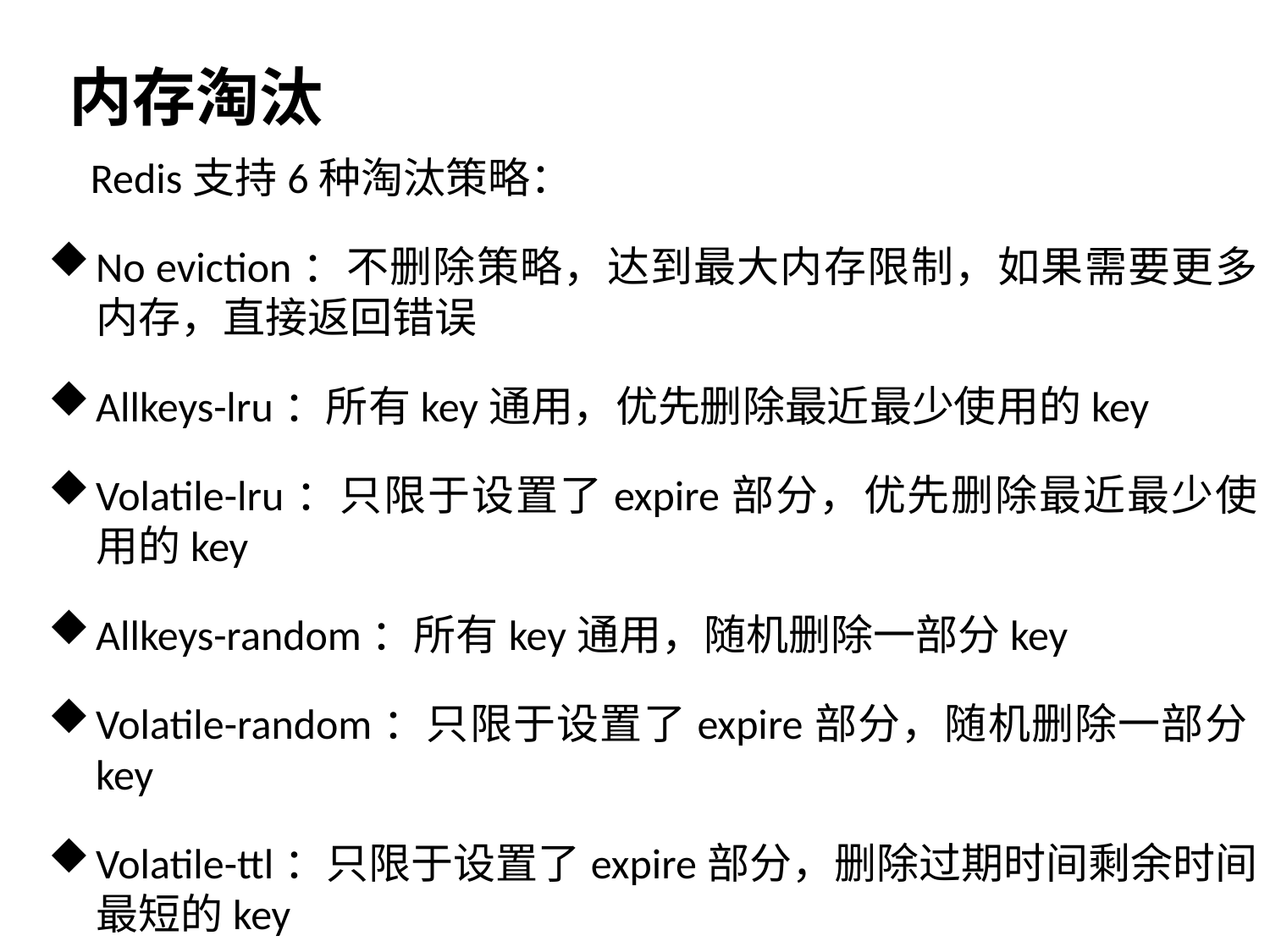

# 内存淘汰
Redis支持6种淘汰策略：

No eviction：不删除策略，达到最大内存限制，如果需要更多内存，直接返回错误

Allkeys-lru：所有key通用，优先删除最近最少使用的key

Volatile-lru：只限于设置了expire部分，优先删除最近最少使用的key

Allkeys-random：所有key通用，随机删除一部分key

Volatile-random：只限于设置了expire部分，随机删除一部分key

Volatile-ttl：只限于设置了expire部分，删除过期时间剩余时间最短的key